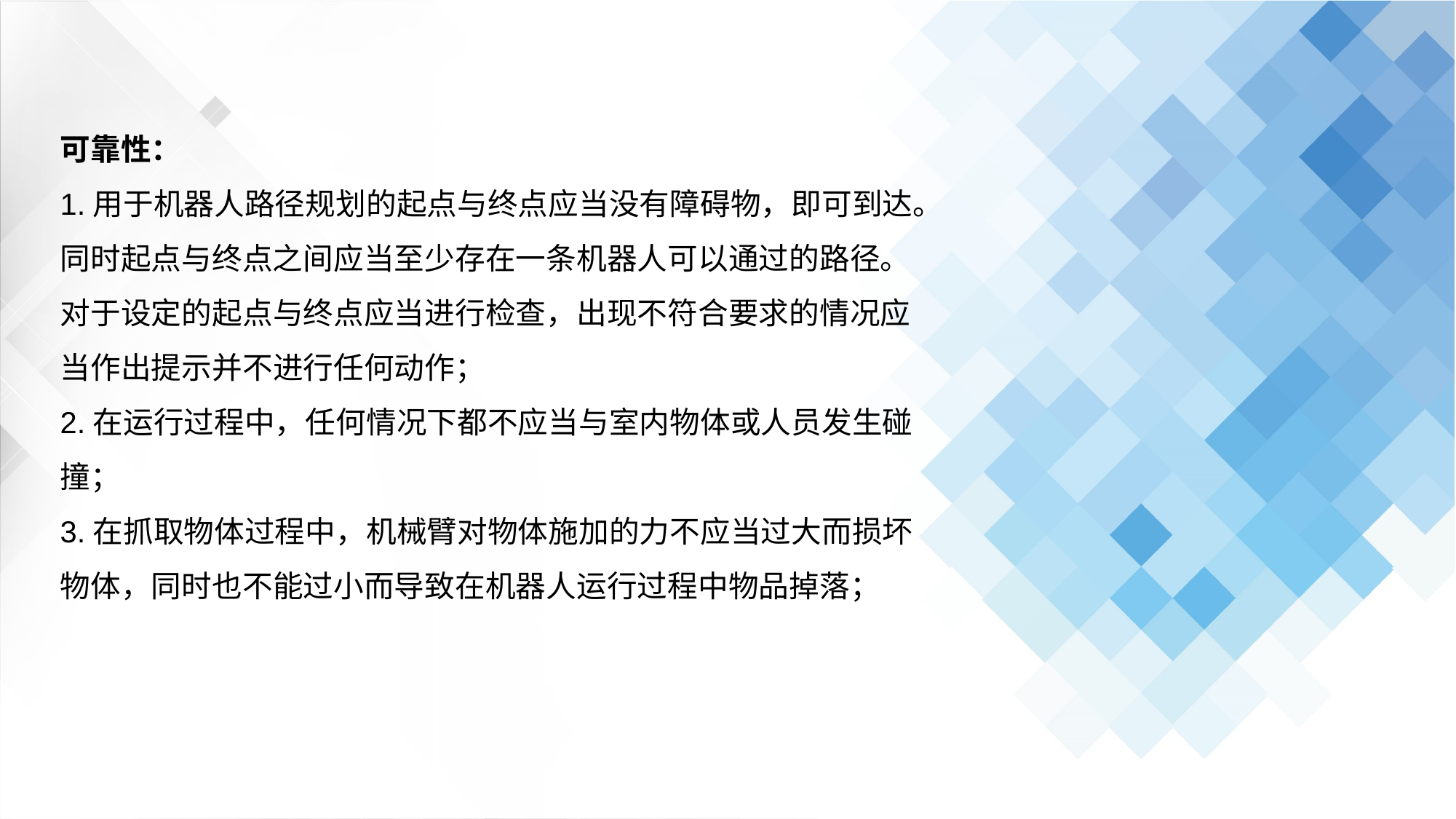

可靠性：
1.用于机器人路径规划的起点与终点应当没有障碍物，即可到达。同时起点与终点之间应当至少存在一条机器人可以通过的路径。对于设定的起点与终点应当进行检查，出现不符合要求的情况应当作出提示并不进行任何动作；
2.在运行过程中，任何情况下都不应当与室内物体或人员发生碰撞；
3.在抓取物体过程中，机械臂对物体施加的力不应当过大而损坏物体，同时也不能过小而导致在机器人运行过程中物品掉落；